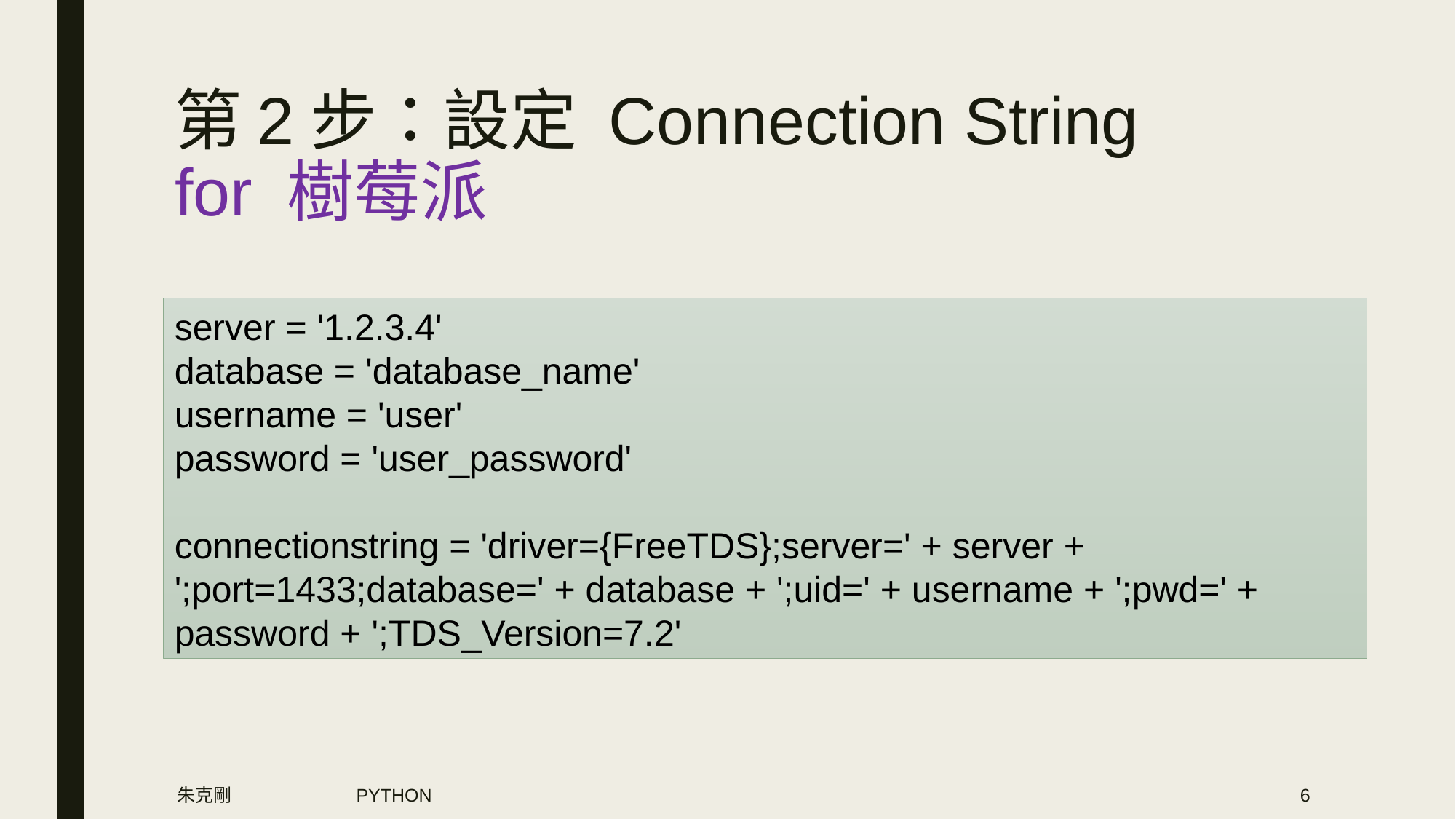

# 第2步：設定 Connection String for 樹莓派
server = '1.2.3.4'
database = 'database_name'
username = 'user'
password = 'user_password'

connectionstring = 'driver={FreeTDS};server=' + server + ';port=1433;database=' + database + ';uid=' + username + ';pwd=' + password + ';TDS_Version=7.2'
朱克剛
PYTHON
6